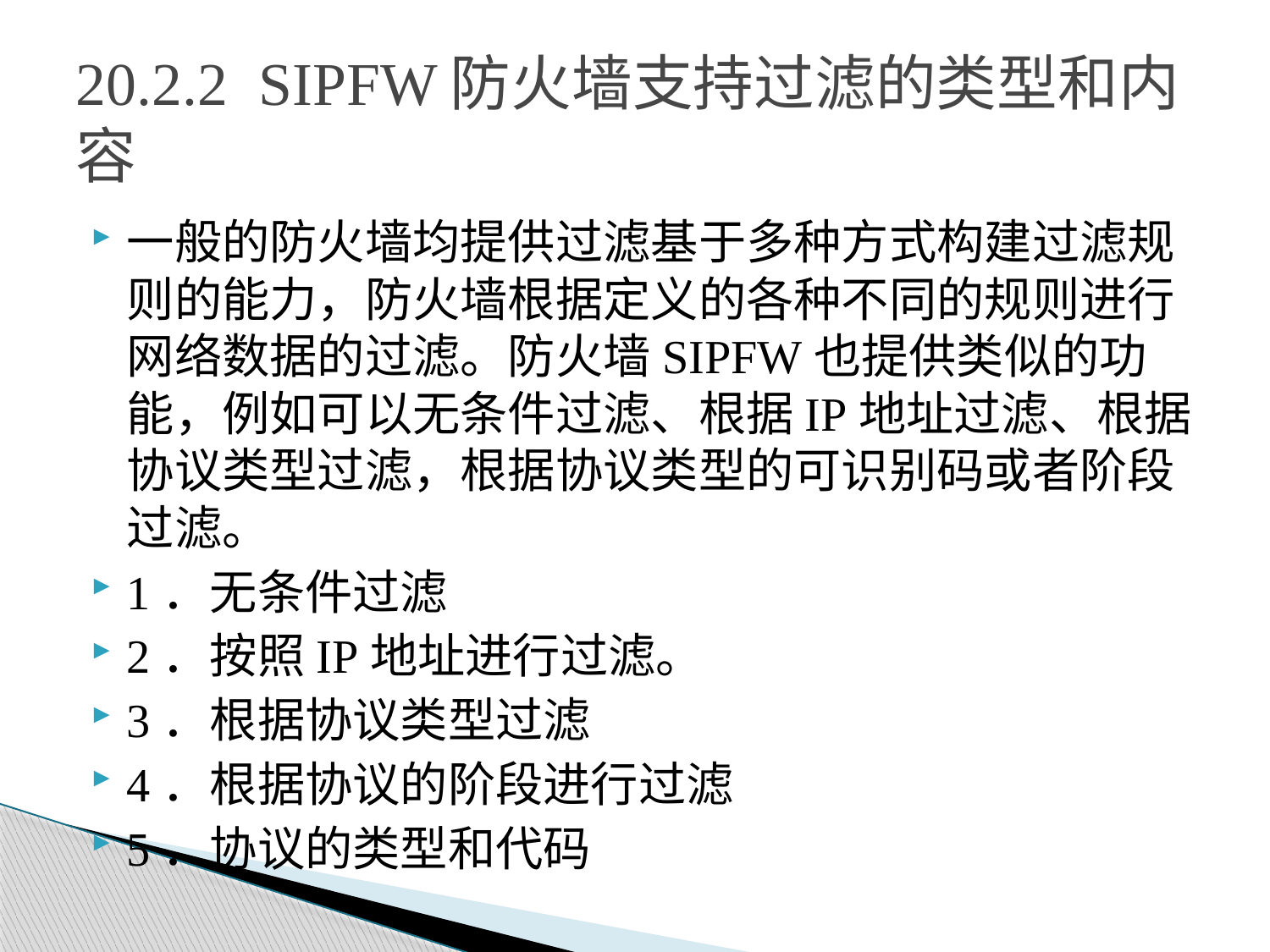

# 20.2.2  SIPFW防火墙支持过滤的类型和内容
一般的防火墙均提供过滤基于多种方式构建过滤规则的能力，防火墙根据定义的各种不同的规则进行网络数据的过滤。防火墙SIPFW也提供类似的功能，例如可以无条件过滤、根据IP地址过滤、根据协议类型过滤，根据协议类型的可识别码或者阶段过滤。
1．无条件过滤
2．按照IP地址进行过滤。
3．根据协议类型过滤
4．根据协议的阶段进行过滤
5．协议的类型和代码